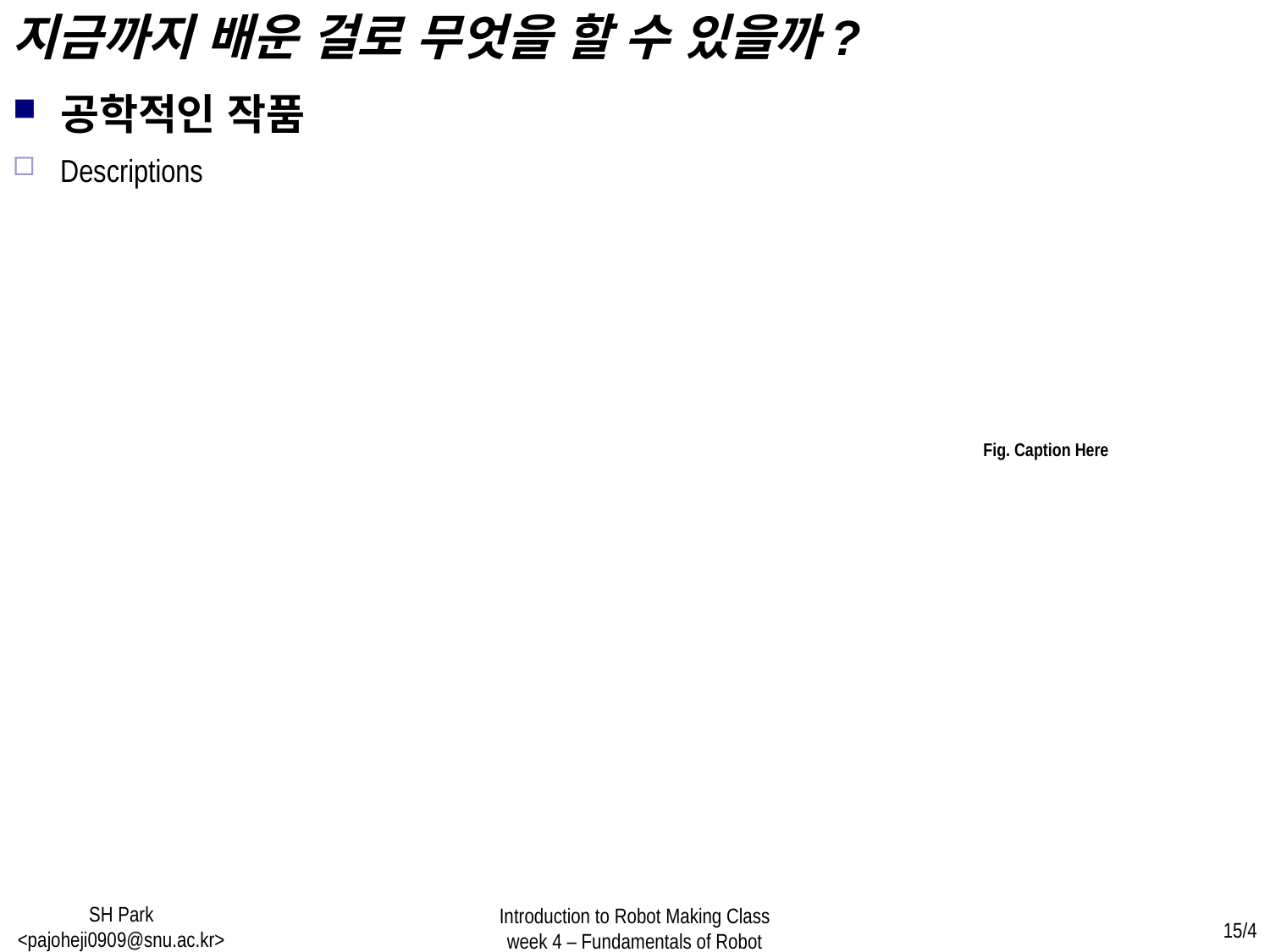

지금까지 배운 걸로 무엇을 할 수 있을까?
공학적인 작품
Descriptions
Fig. Caption Here
SH Park <pajoheji0909@snu.ac.kr>
Introduction to Robot Making Class
week 4 – Fundamentals of Robot
15/4